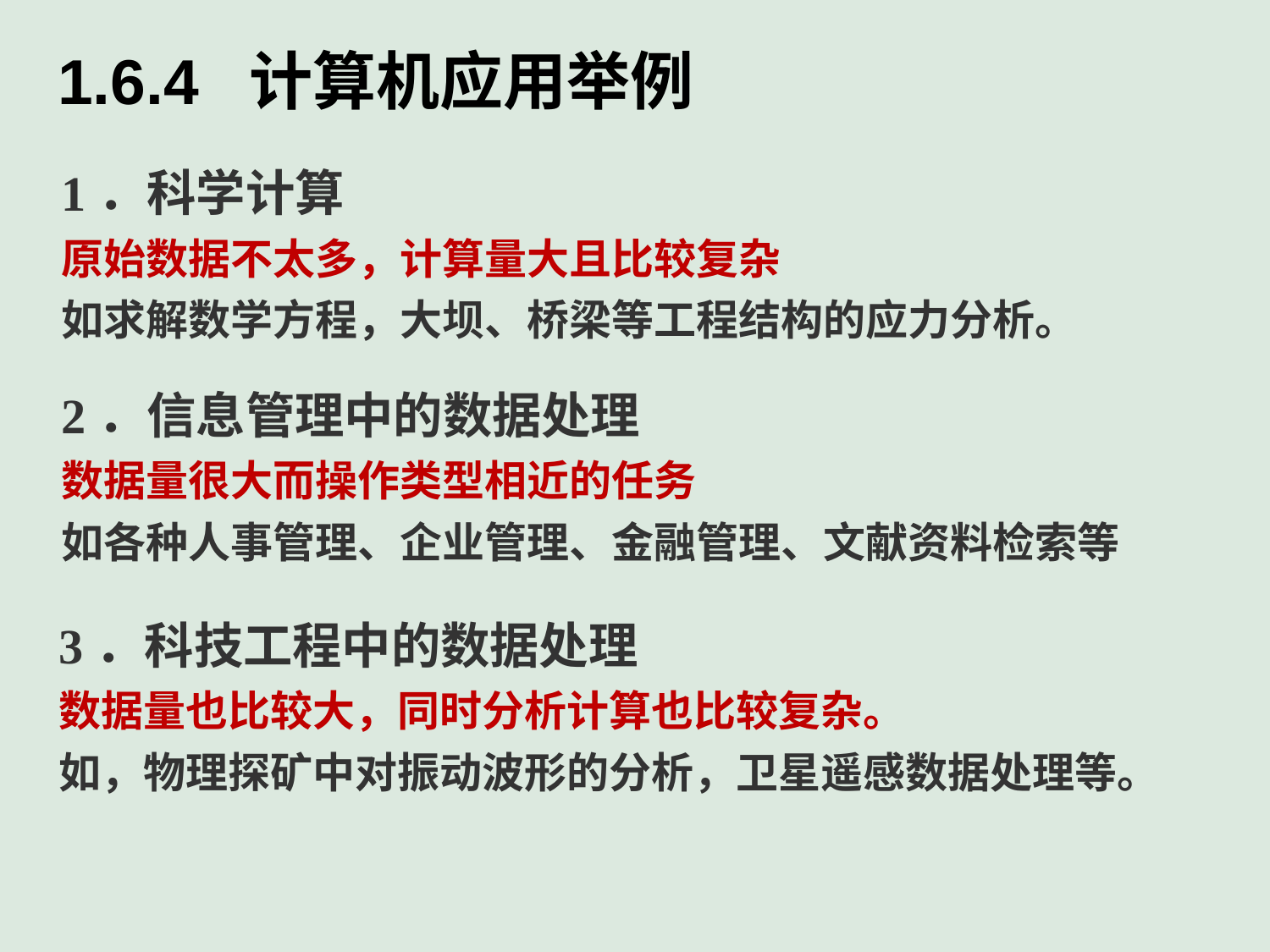

1.6.4  计算机应用举例
1．科学计算
原始数据不太多，计算量大且比较复杂
如求解数学方程，大坝、桥梁等工程结构的应力分析。
2．信息管理中的数据处理
数据量很大而操作类型相近的任务
如各种人事管理、企业管理、金融管理、文献资料检索等
3．科技工程中的数据处理
数据量也比较大，同时分析计算也比较复杂。
如，物理探矿中对振动波形的分析，卫星遥感数据处理等。

100